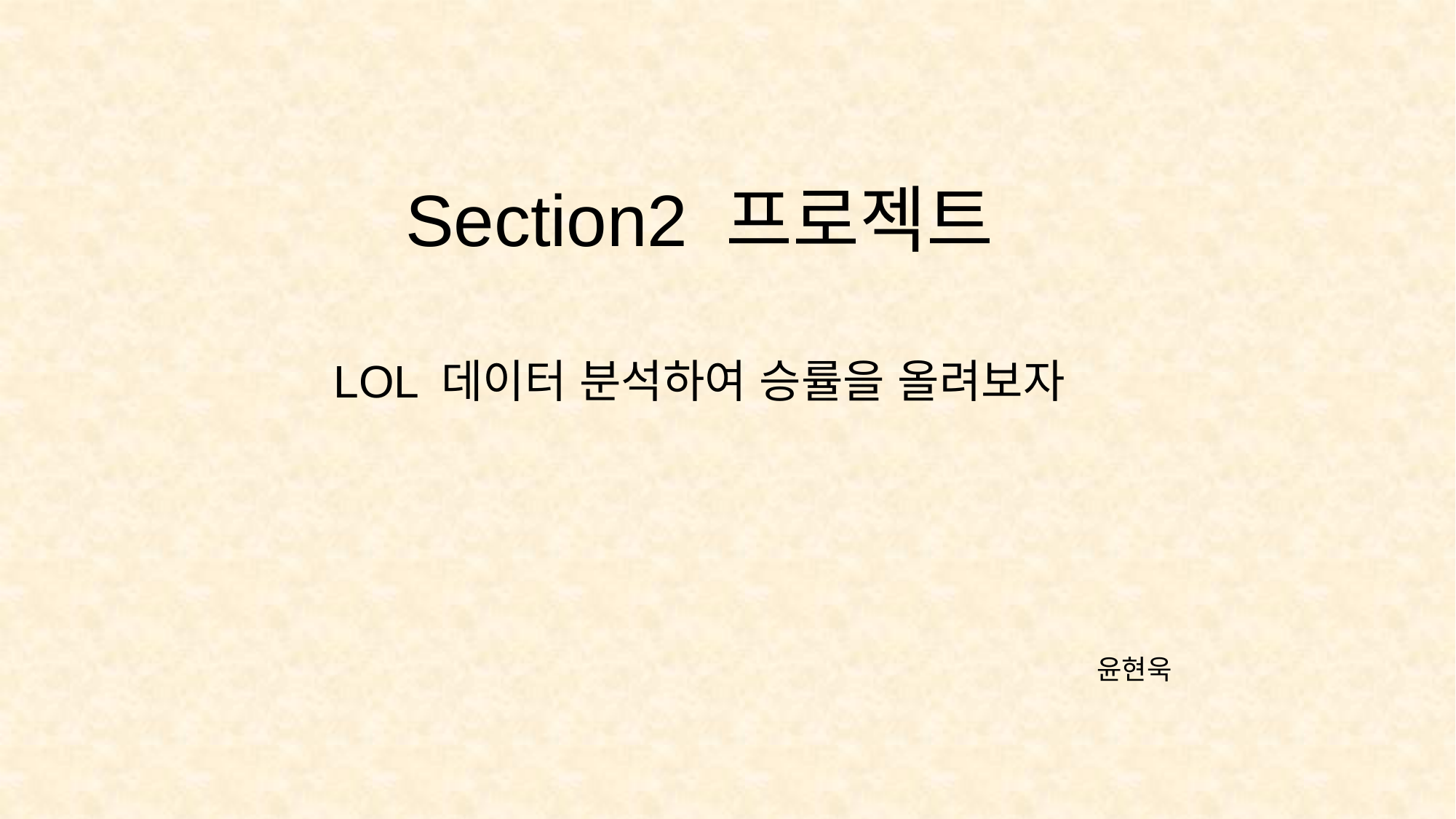

Section2 프로젝트
LOL 데이터 분석하여 승률을 올려보자
윤현욱